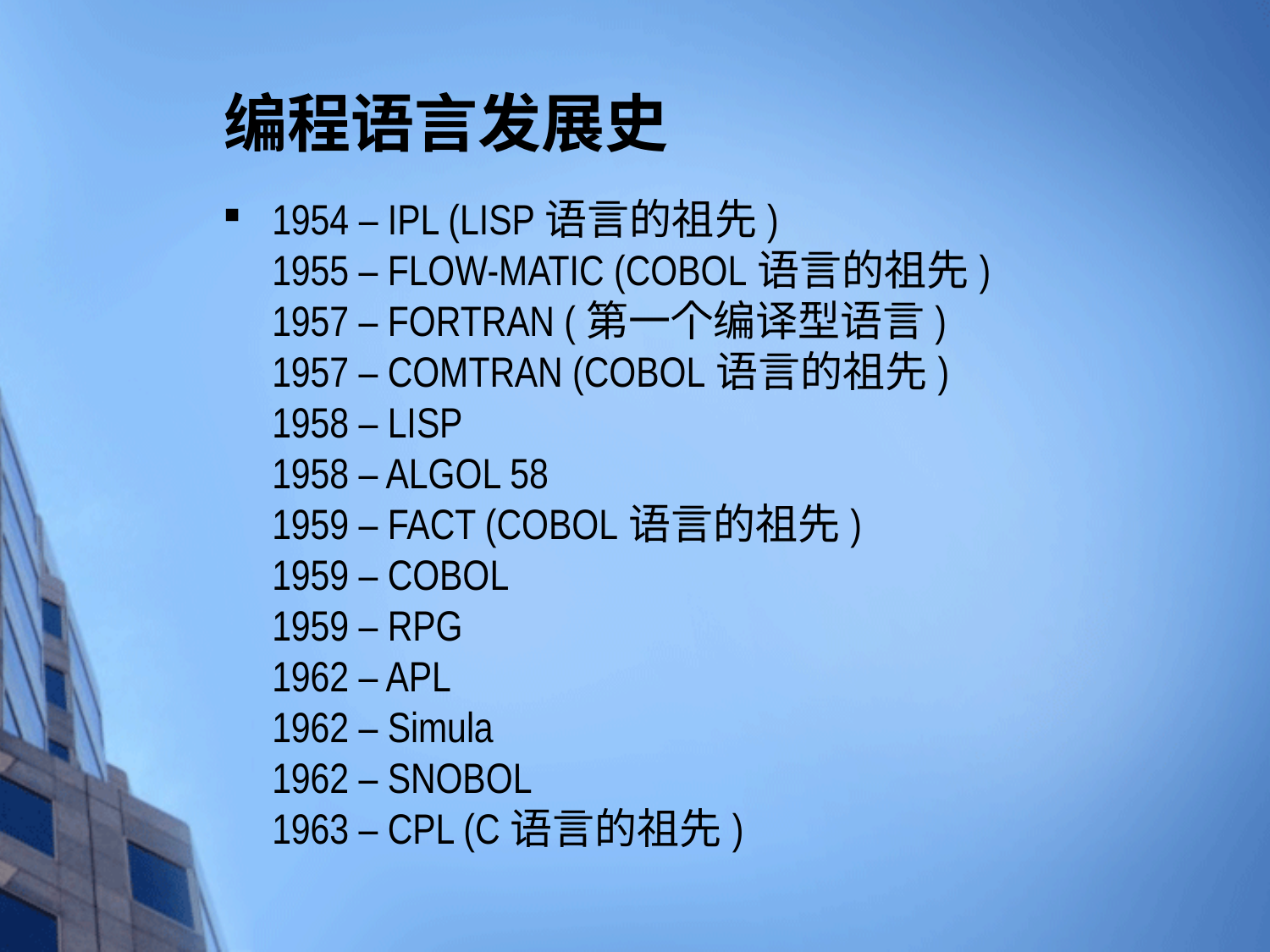

# 编程语言发展史
1954 – IPL (LISP语言的祖先)
1955 – FLOW-MATIC (COBOL语言的祖先)
1957 – FORTRAN (第一个编译型语言)
1957 – COMTRAN (COBOL语言的祖先)
1958 – LISP
1958 – ALGOL 58
1959 – FACT (COBOL语言的祖先)
1959 – COBOL
1959 – RPG
1962 – APL
1962 – Simula
1962 – SNOBOL
1963 – CPL (C语言的祖先)